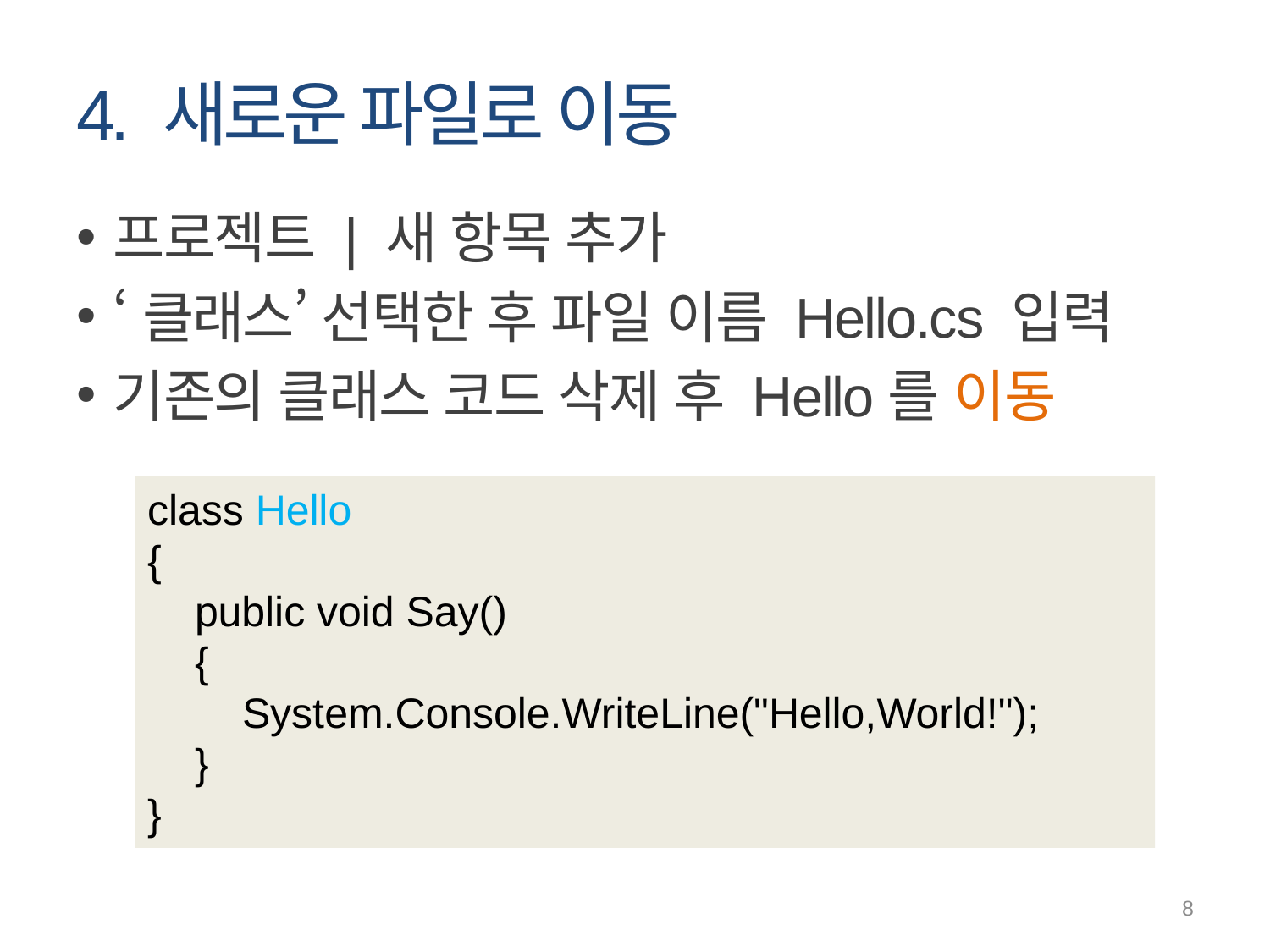

# 4. 새로운 파일로 이동
프로젝트 | 새 항목 추가
‘클래스’ 선택한 후 파일 이름 Hello.cs 입력
기존의 클래스 코드 삭제 후 Hello를 이동

class Hello
{
    public void Say()
    {
        System.Console.WriteLine("Hello,World!");
    }
}
8